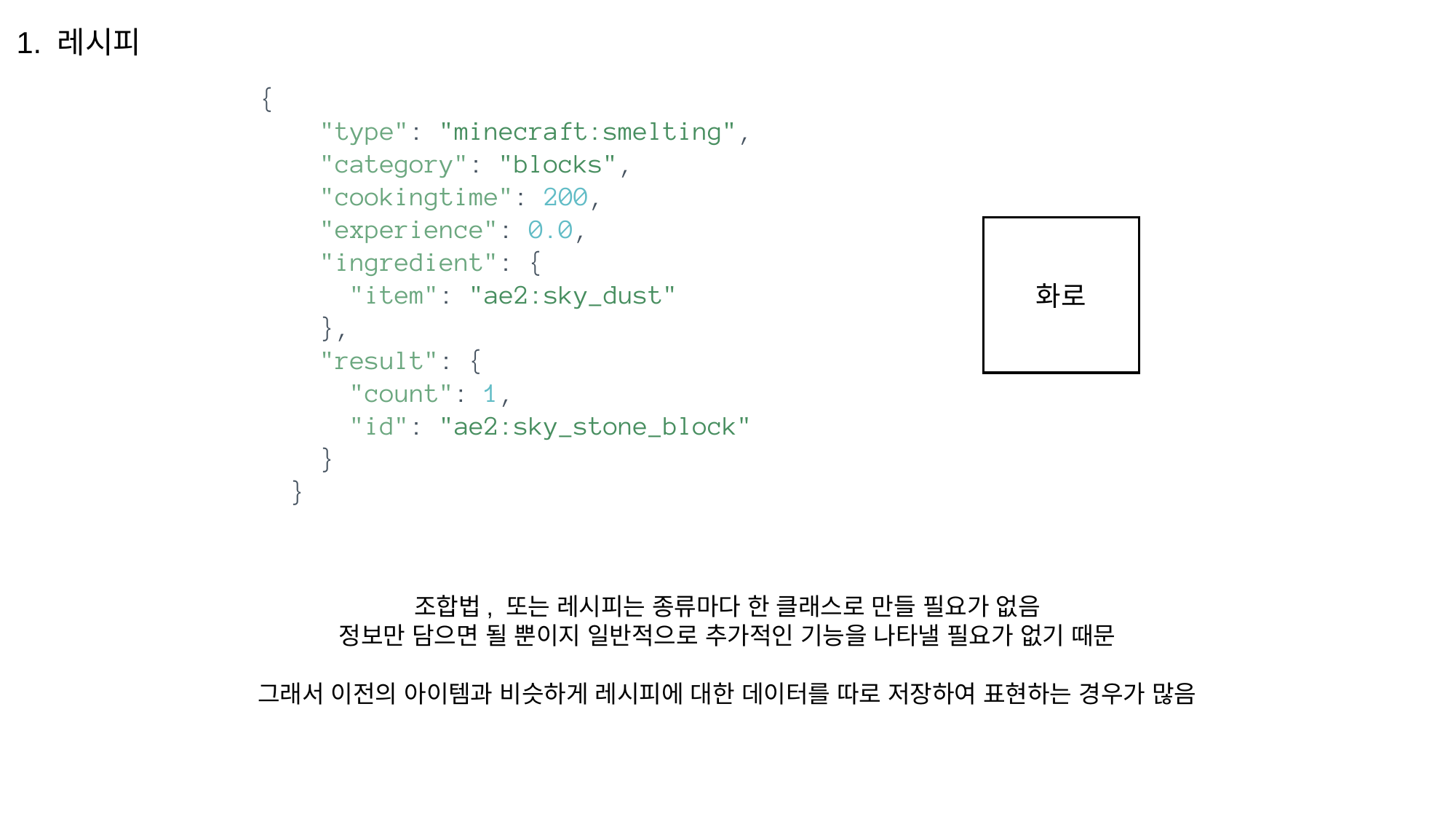

1. 레시피
{
    "type": "minecraft:smelting",
    "category": "blocks",
    "cookingtime": 200,
    "experience": 0.0,
    "ingredient": {
      "item": "ae2:sky_dust"
    },
    "result": {
      "count": 1,
      "id": "ae2:sky_stone_block"
    }
  }
화로
조합법, 또는 레시피는 종류마다 한 클래스로 만들 필요가 없음
정보만 담으면 될 뿐이지 일반적으로 추가적인 기능을 나타낼 필요가 없기 때문

그래서 이전의 아이템과 비슷하게 레시피에 대한 데이터를 따로 저장하여 표현하는 경우가 많음